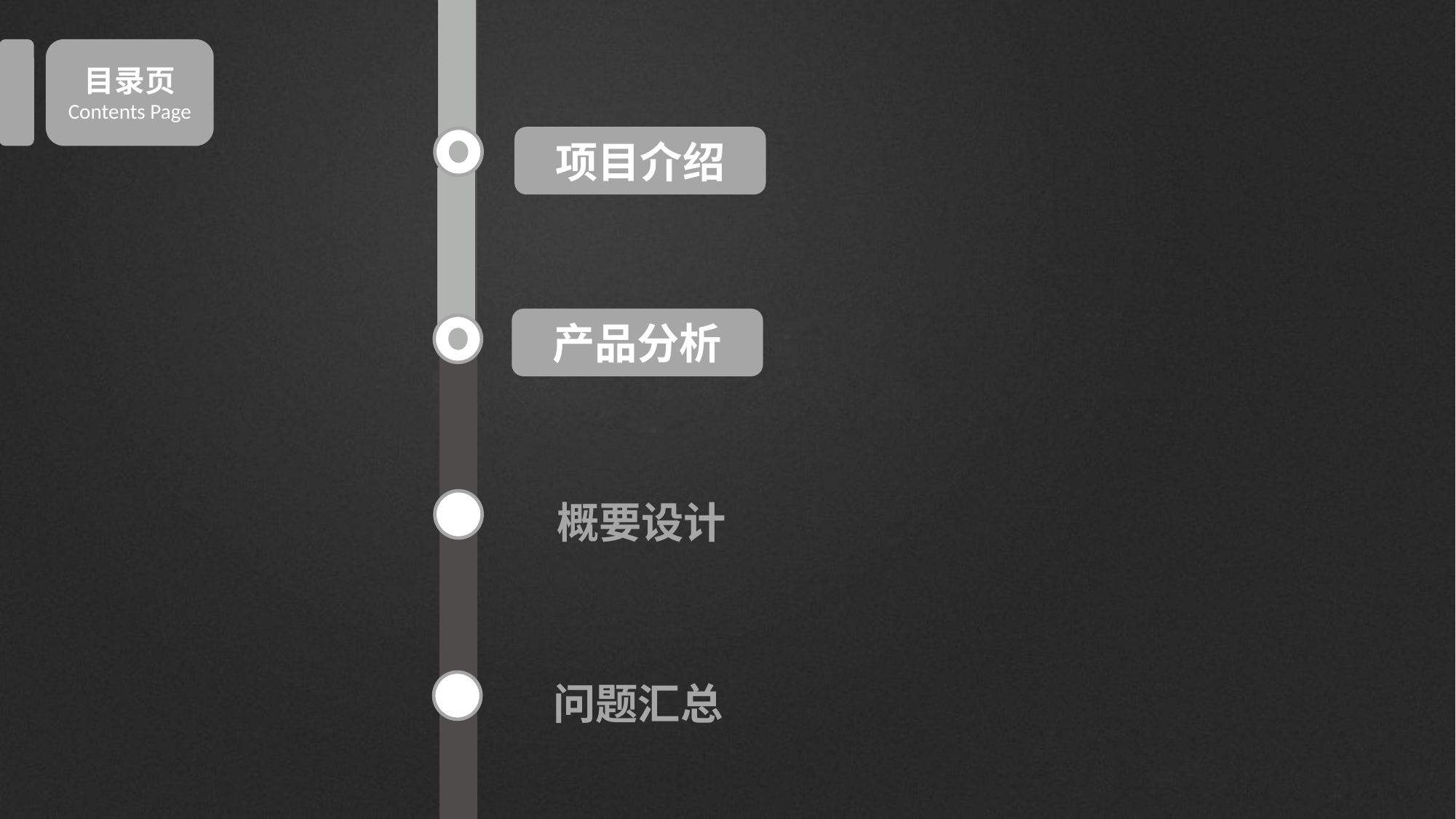

目录页
Contents Page
项目介绍

产品分析
产品分析

概要设计

问题汇总